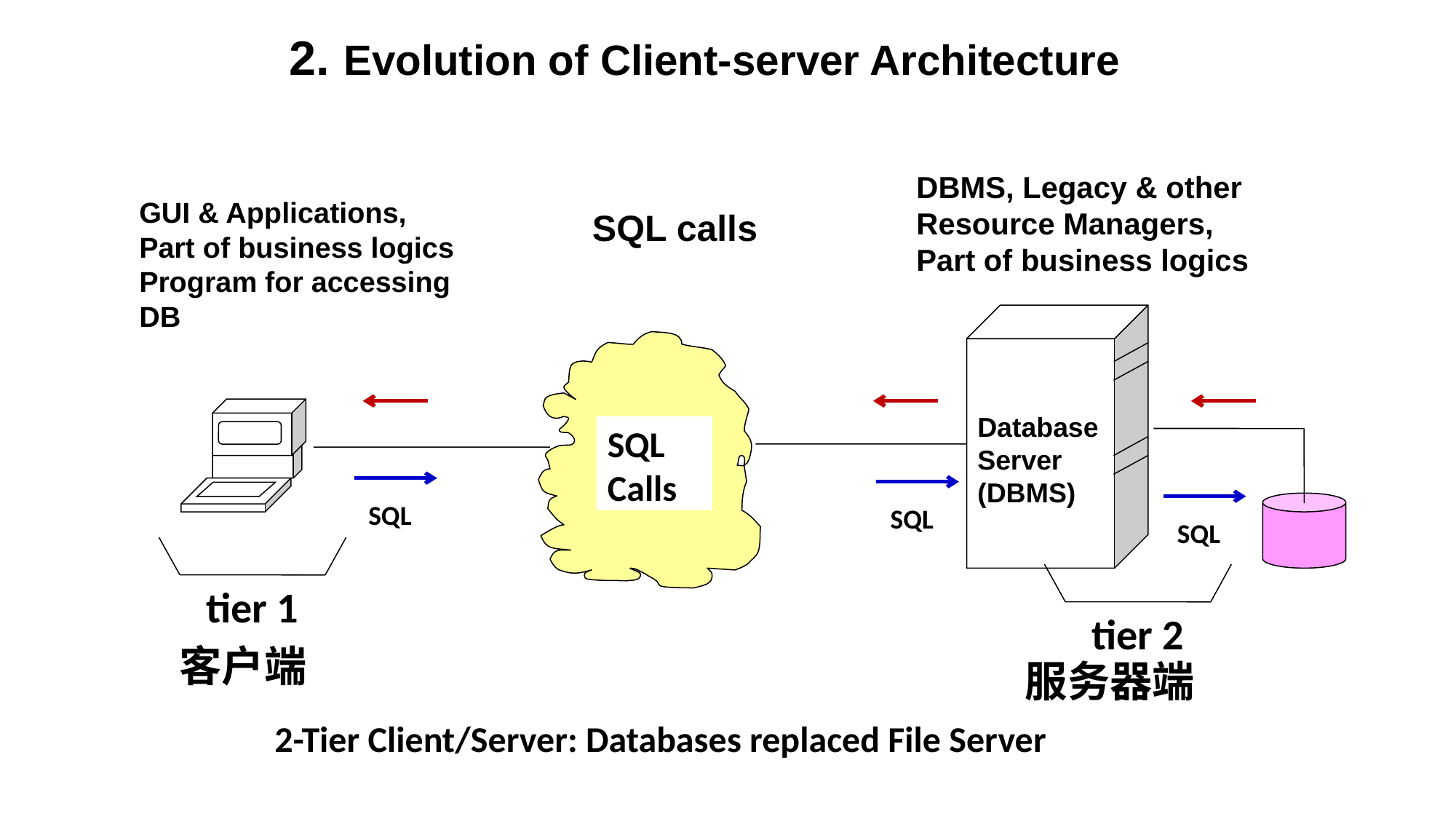

Evolution of Client-server Architecture
DBMS, Legacy & other
Resource Managers,
Part of business logics
GUI & Applications,
Part of business logics
Program for accessing
DB
SQL calls

Database
Server
(DBMS)

SQL
Calls

SQL
SQL

SQL

tier 1

tier 2
客户端
服务器端
2-Tier Client/Server: Databases replaced File Server